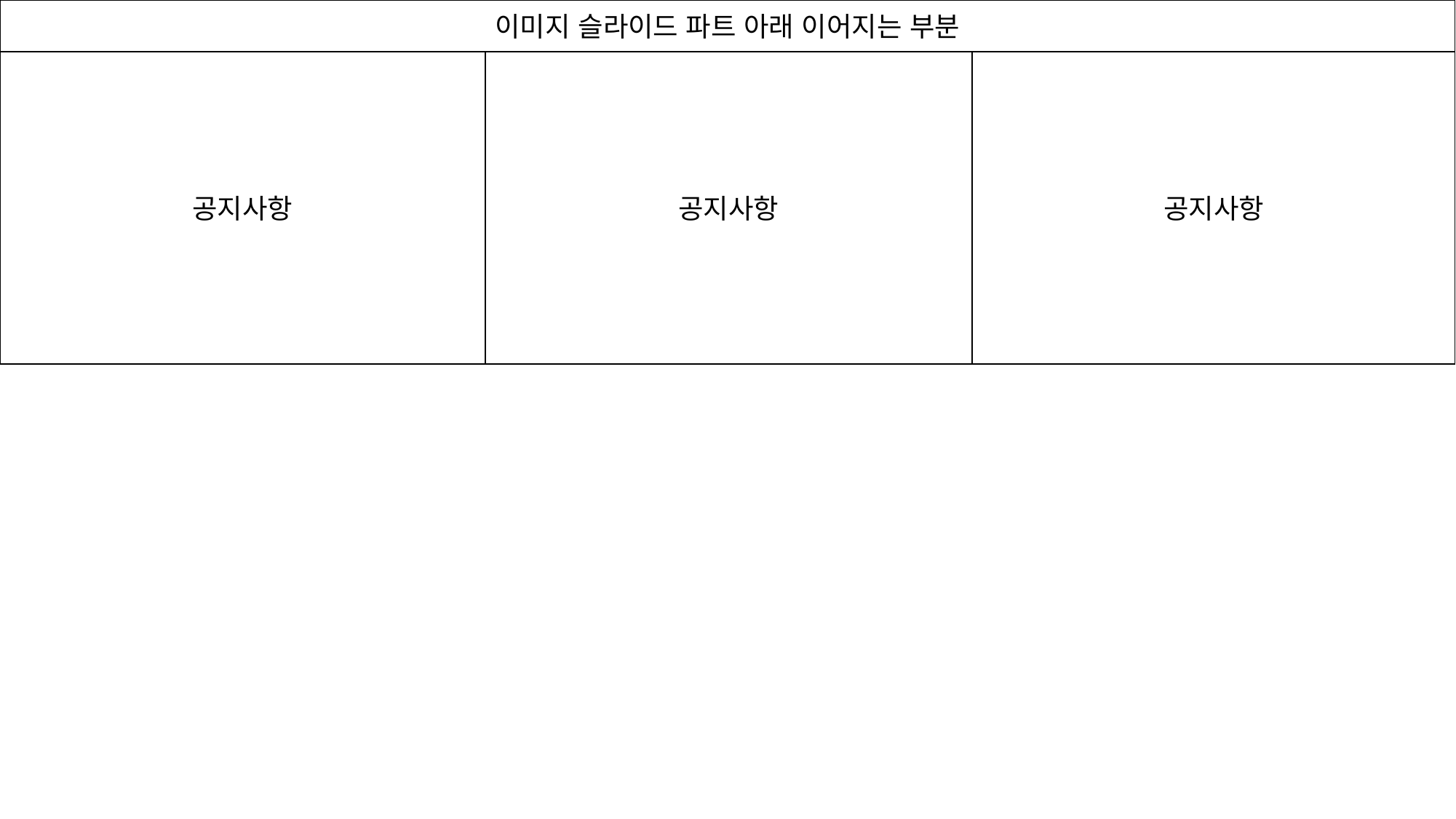

이미지 슬라이드 파트 아래 이어지는 부분
공지사항
공지사항
공지사항